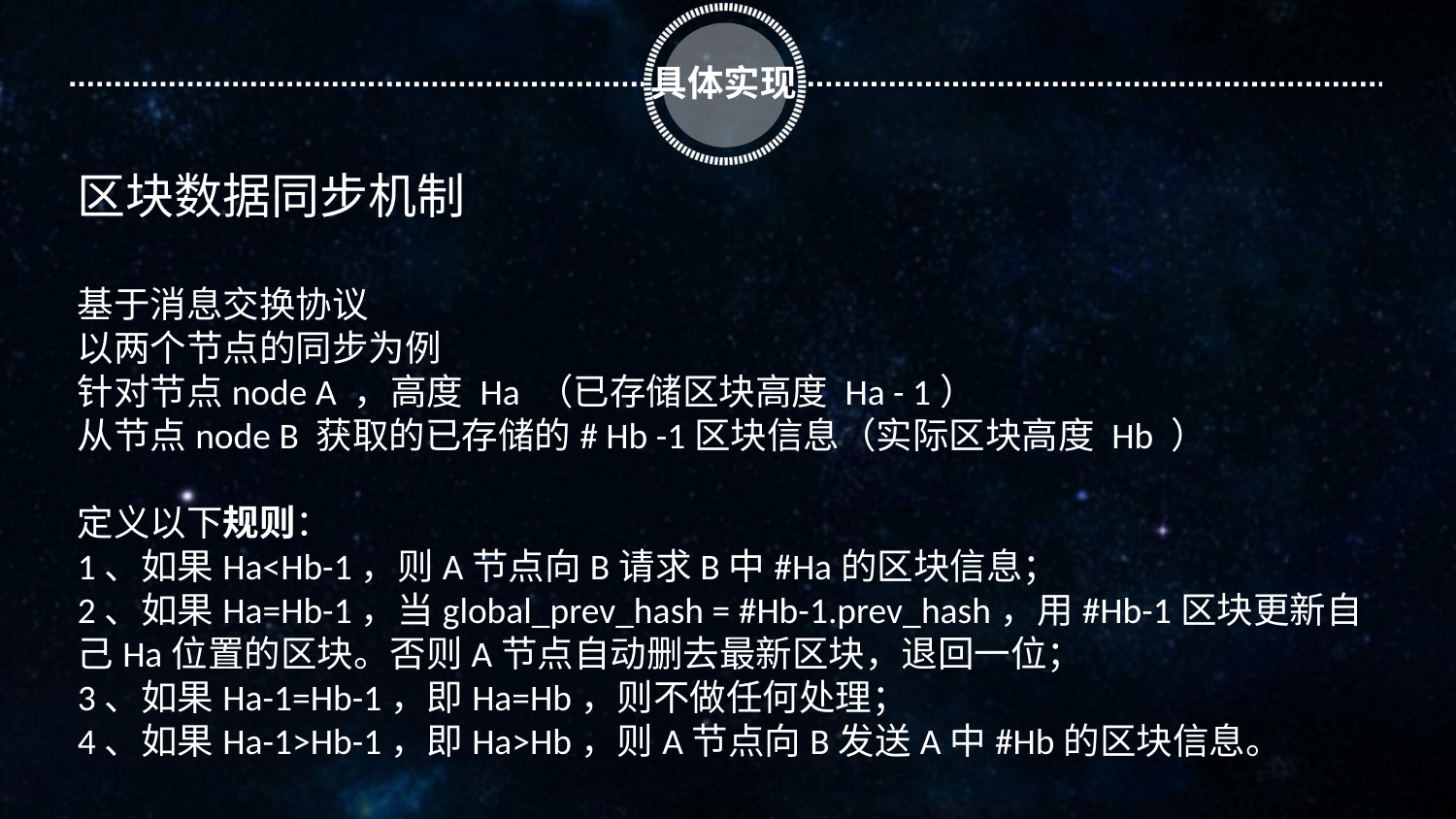

具体实现

区块数据同步机制

基于消息交换协议
以两个节点的同步为例
针对节点node A ，高度 Ha （已存储区块高度 Ha - 1）
从节点node B 获取的已存储的# Hb -1区块信息（实际区块高度 Hb ）

定义以下规则：
1、如果Ha<Hb-1，则A节点向B请求B中#Ha的区块信息；
2、如果Ha=Hb-1，当global_prev_hash = #Hb-1.prev_hash，用#Hb-1区块更新自己Ha位置的区块。否则A节点自动删去最新区块，退回一位；
3、如果Ha-1=Hb-1，即Ha=Hb，则不做任何处理；
4、如果Ha-1>Hb-1，即Ha>Hb，则A节点向B发送A中#Hb的区块信息。